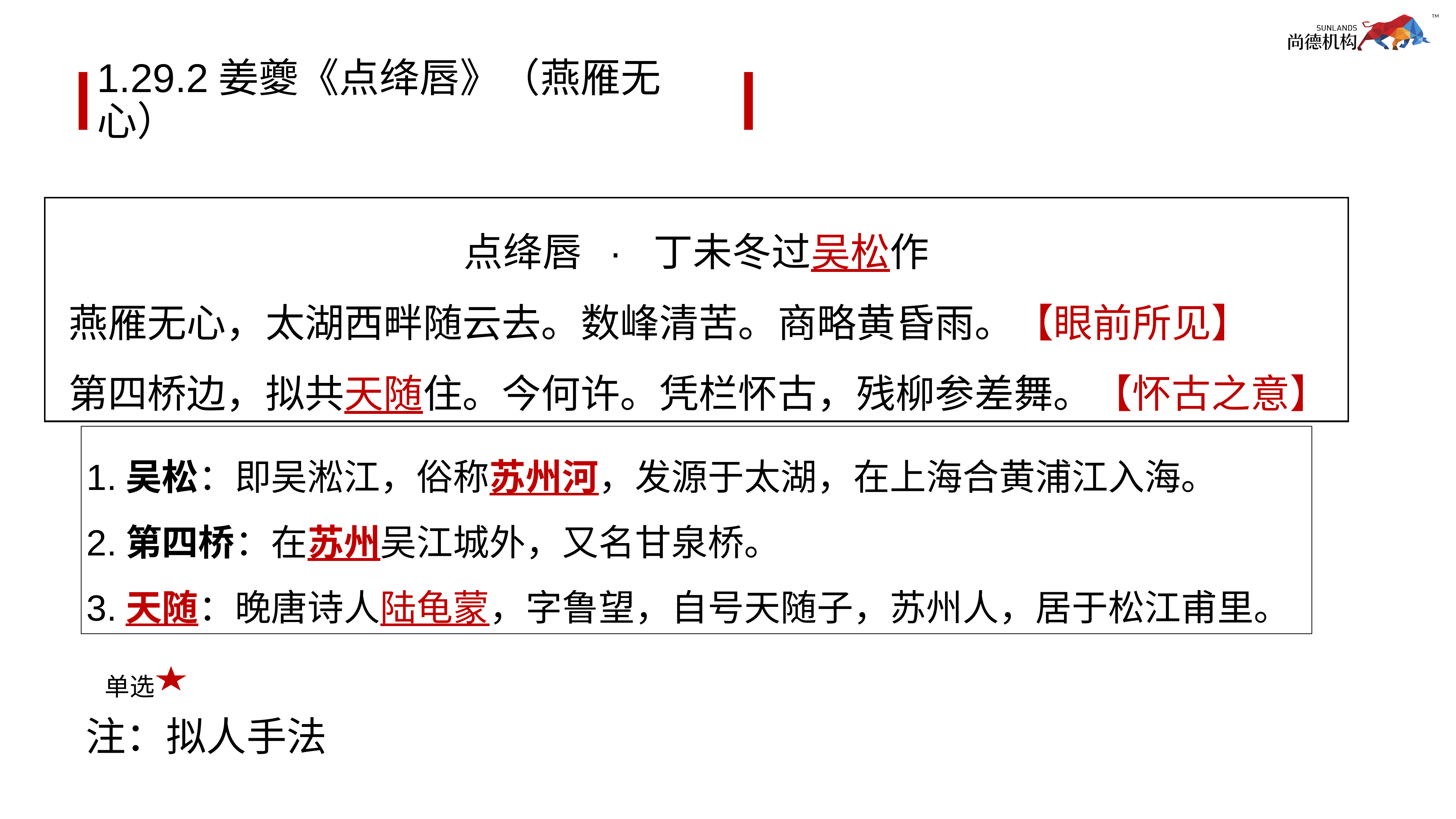

# 1.29.2姜夔《点绛唇》（燕雁无心）
点绛唇  ·  丁未冬过吴松作
 燕雁无心，太湖西畔随云去。数峰清苦。商略黄昏雨。【眼前所见】
 第四桥边，拟共天随住。今何许。凭栏怀古，残柳参差舞。【怀古之意】
1.吴松：即吴淞江，俗称苏州河，发源于太湖，在上海合黄浦江入海。
2.第四桥：在苏州吴江城外，又名甘泉桥。
3.天随：晚唐诗人陆龟蒙，字鲁望，自号天随子，苏州人，居于松江甫里。
单选

注：拟人手法